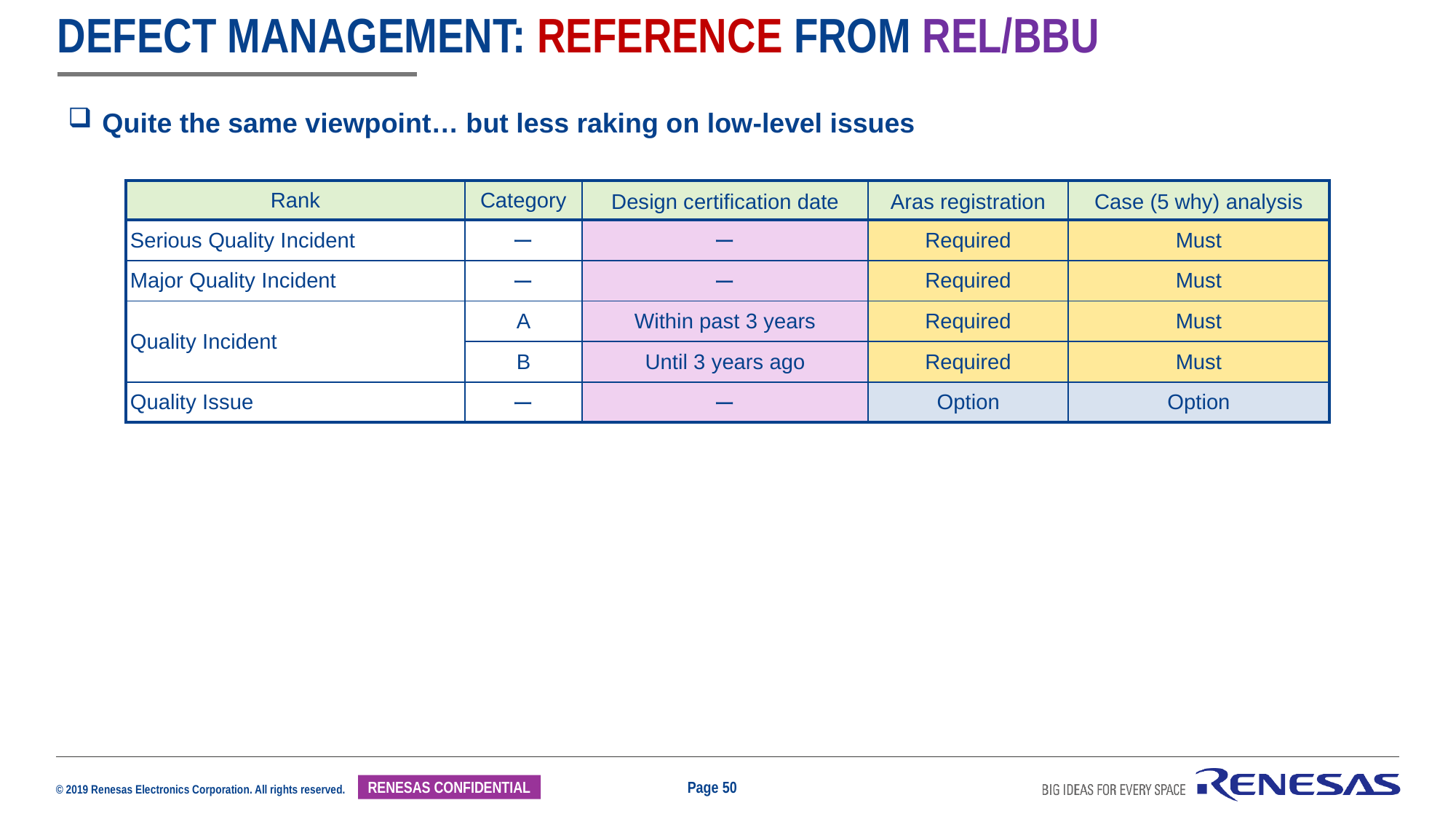

# Defect Management: Reference from REL/BBU
Quite the same viewpoint… but less raking on low-level issues
| Rank | Category | Design certification date | Aras registration | Case (5 why) analysis |
| --- | --- | --- | --- | --- |
| Serious Quality Incident | ー | ー | Required | Must |
| Major Quality Incident | ー | ー | Required | Must |
| Quality Incident | A | Within past 3 years | Required | Must |
|  | B | Until 3 years ago | Required | Must |
| Quality Issue | ー | ー | Option | Option |
Page 50